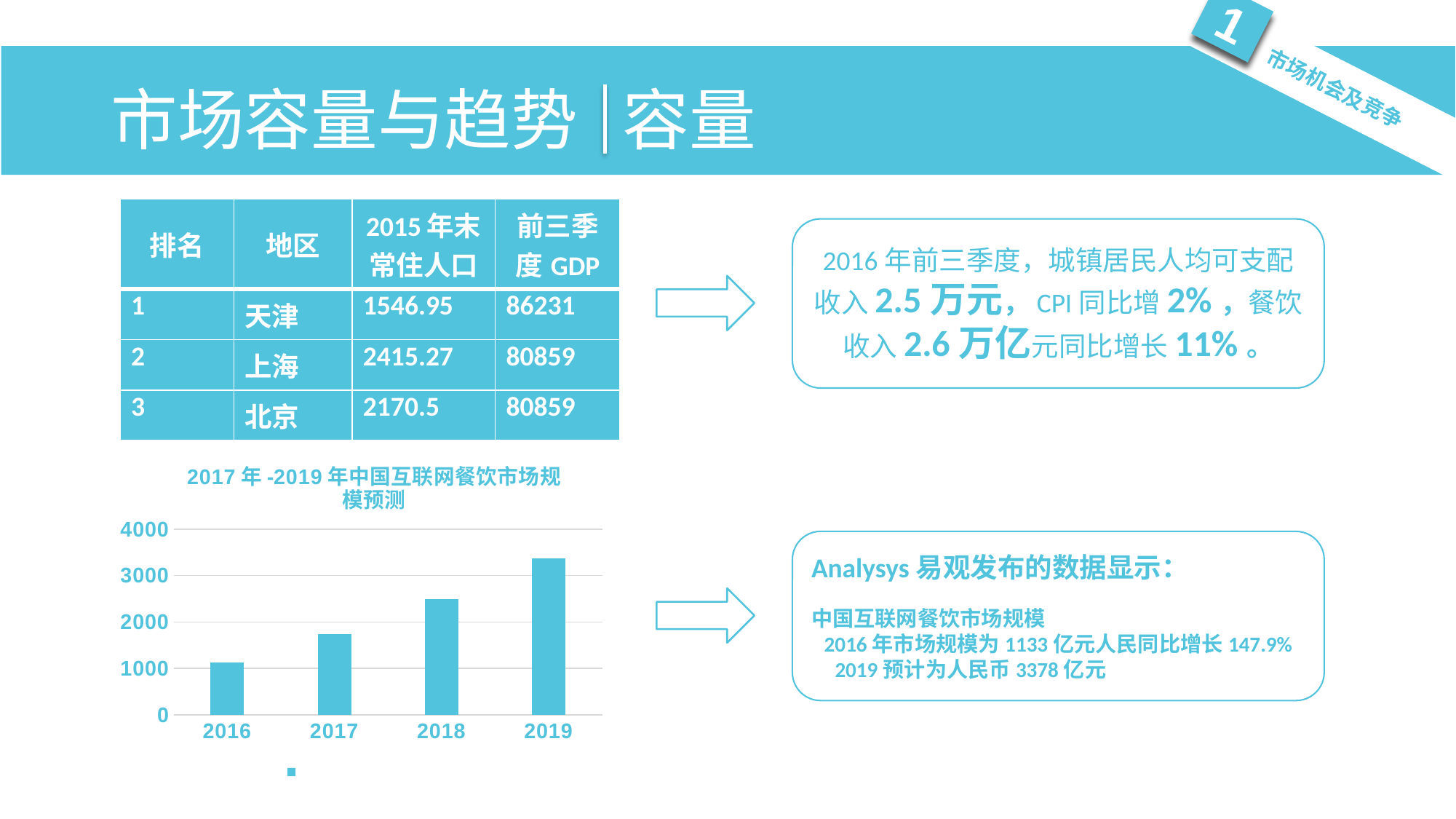

1
# 市场容量与趋势   容量

  市场机会及竞争
| 排名 | 地区 | 2015年末常住人口 | 前三季度GDP |
| --- | --- | --- | --- |
| 1 | 天津 | 1546.95 | 86231 |
| 2 | 上海 | 2415.27 | 80859 |
| 3 | 北京 | 2170.5 | 80859 |
2016年前三季度，城镇居民人均可支配收入2.5万元，CPI同比增2%，餐饮收入2.6万亿元同比增长11%。

### Chart: 2017年-2019年中国互联网餐饮市场规模预测

| Category | 交易规模    亿元（人民币） |
|---|---|
| 2016 | 1133.0 |
| 2017 | 1738.0 |
| 2018 | 2495.0 |
| 2019 | 3378.0 |
Analysys易观发布的数据显示：

中国互联网餐饮市场规模
2016年市场规模为1133亿元人民同比增长147.9%
     2019预计为人民币3378亿元